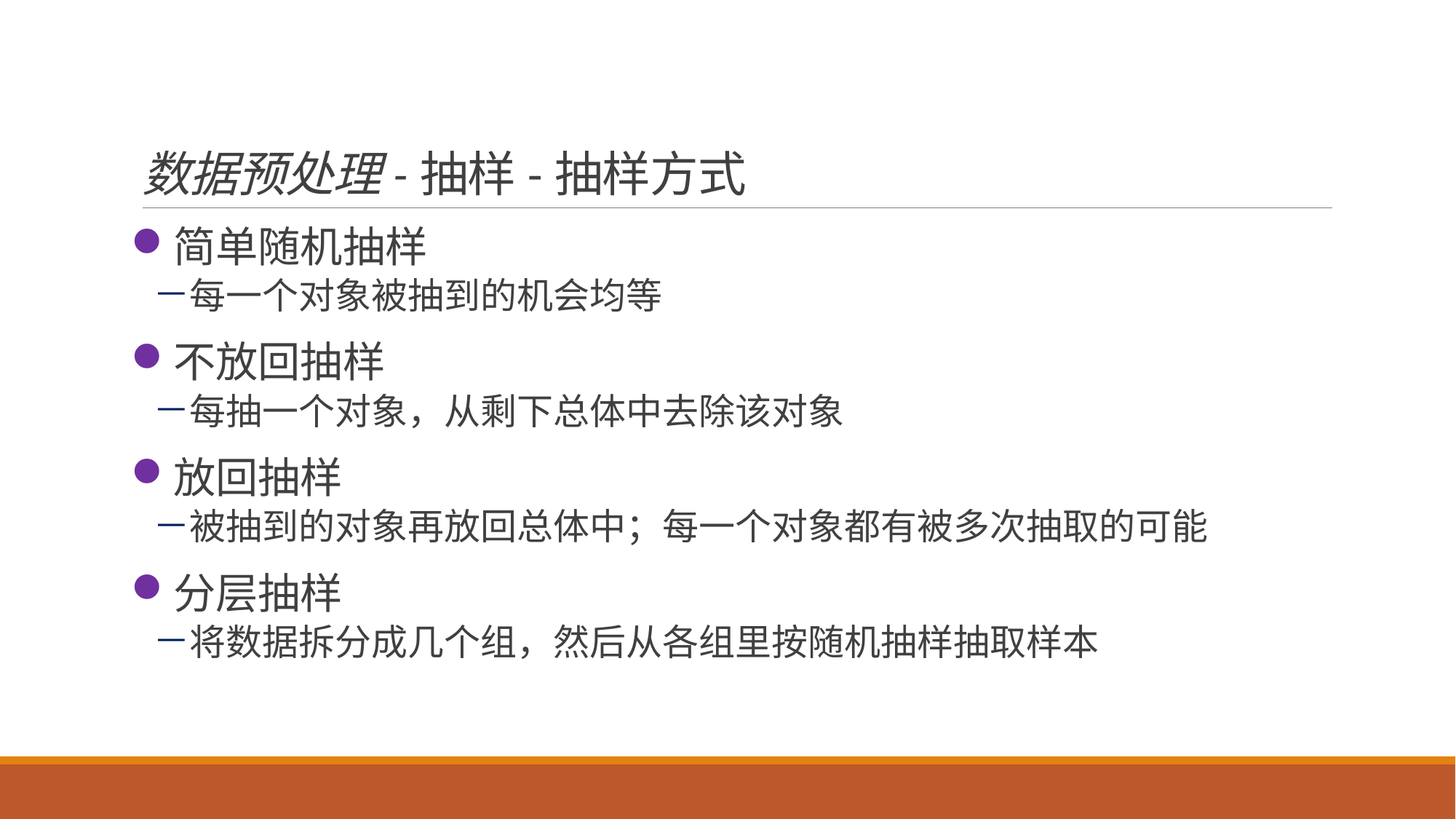

# 数据预处理-抽样-抽样方式
简单随机抽样
每一个对象被抽到的机会均等
不放回抽样
每抽一个对象，从剩下总体中去除该对象
放回抽样
被抽到的对象再放回总体中；每一个对象都有被多次抽取的可能
分层抽样
将数据拆分成几个组，然后从各组里按随机抽样抽取样本